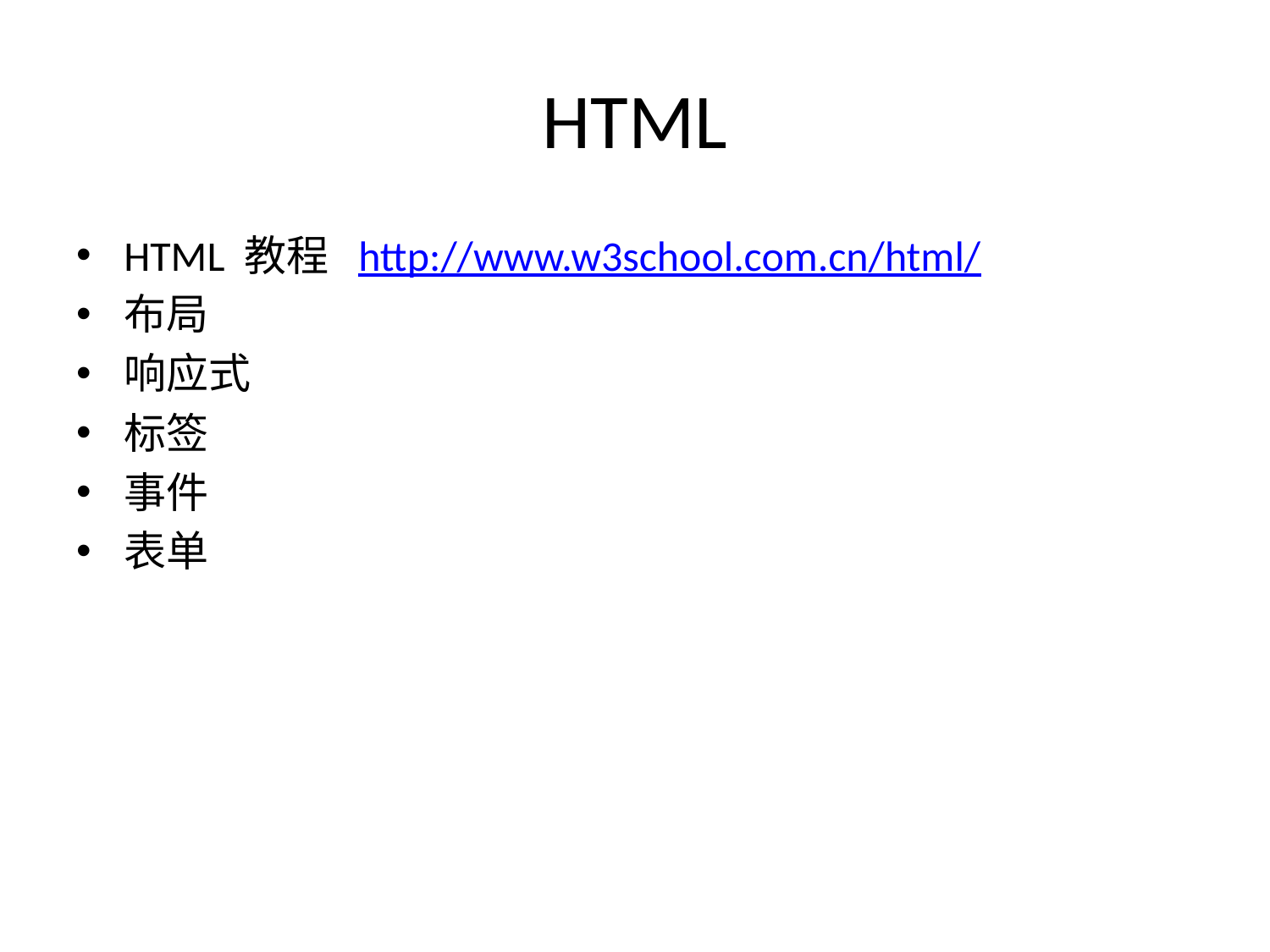

# HTML
HTML 教程  http://www.w3school.com.cn/html/
布局
响应式
标签
事件
表单